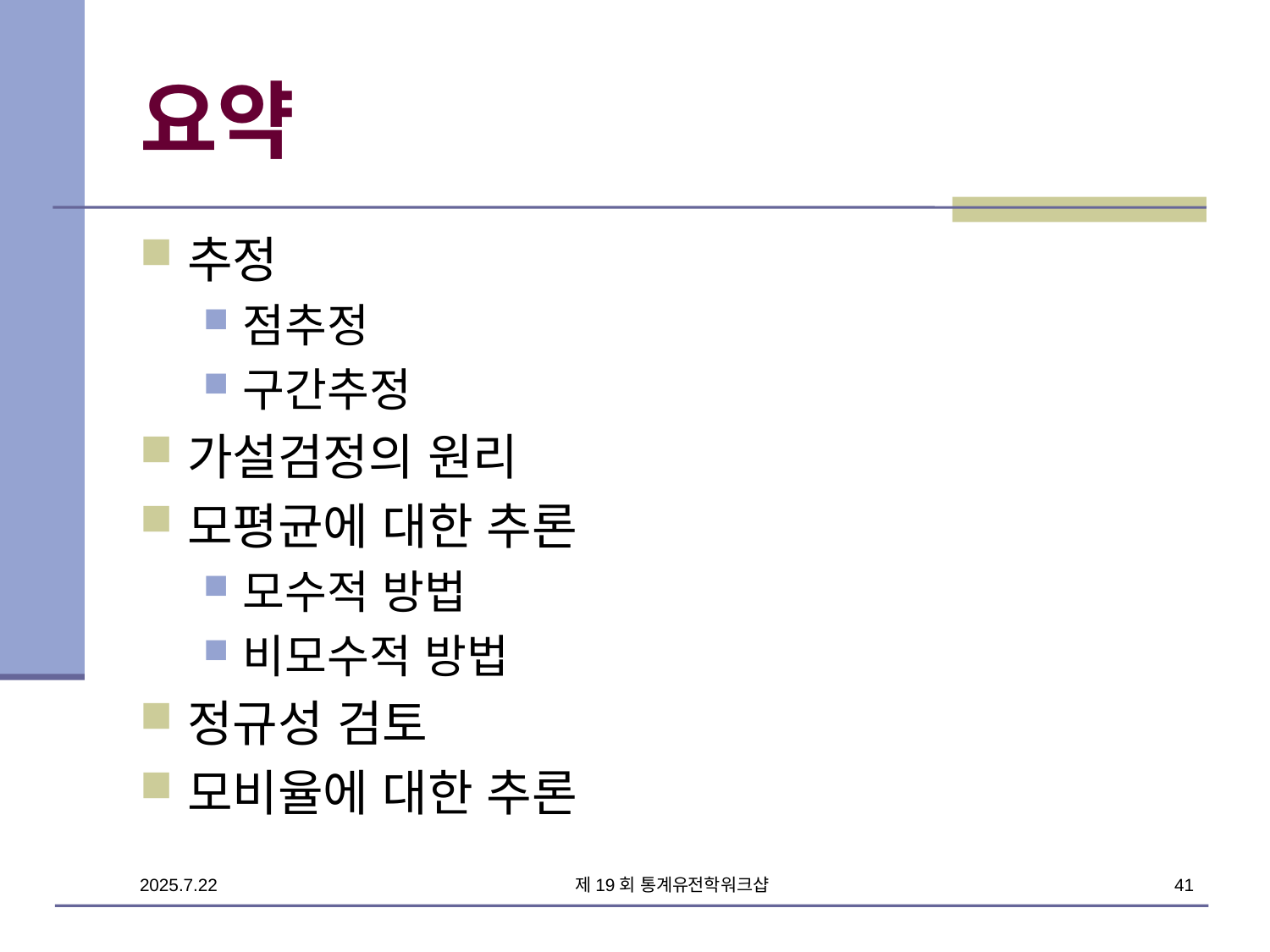

# 요약
추정
점추정
구간추정
가설검정의 원리
모평균에 대한 추론
모수적 방법
비모수적 방법
정규성 검토
모비율에 대한 추론
제19회 통계유전학워크샵
41
2025.7.22